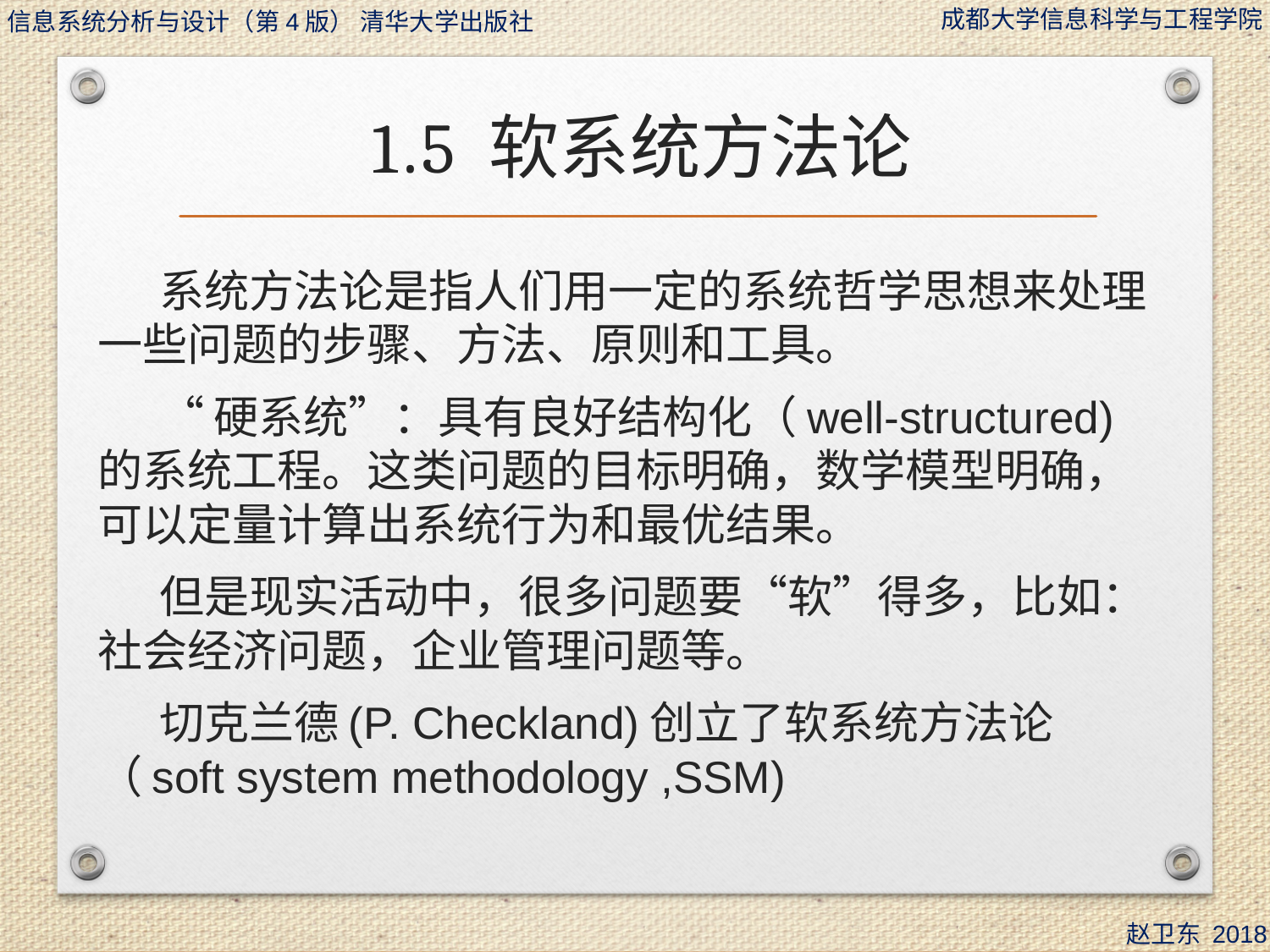

# 1.5 软系统方法论
系统方法论是指人们用一定的系统哲学思想来处理一些问题的步骤、方法、原则和工具。
“硬系统”：具有良好结构化（well-structured)的系统工程。这类问题的目标明确，数学模型明确，可以定量计算出系统行为和最优结果。
但是现实活动中，很多问题要“软”得多，比如：社会经济问题，企业管理问题等。
切克兰德(P. Checkland)创立了软系统方法论（soft system methodology ,SSM)